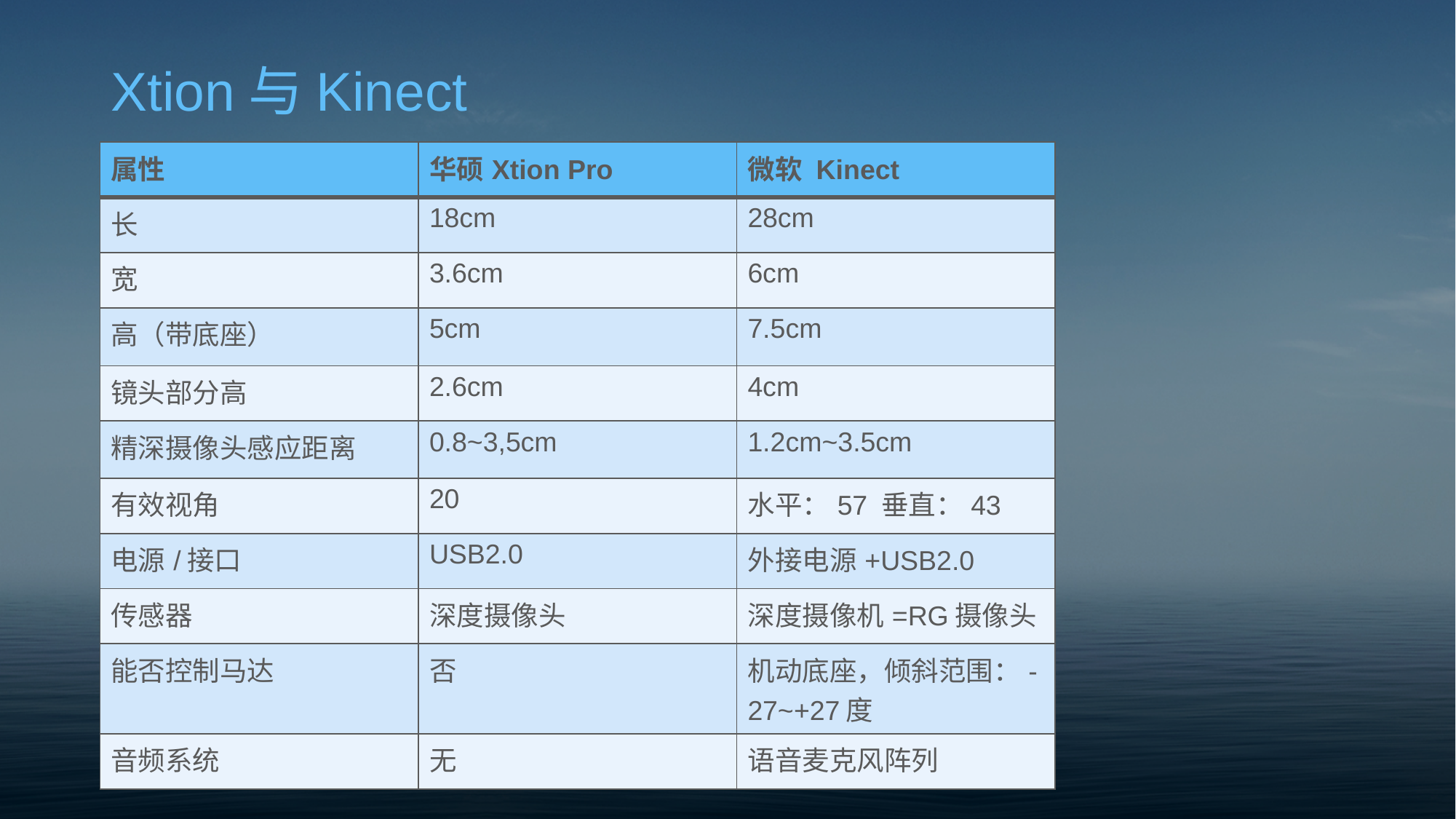

# Xtion与Kinect
| 属性 | 华硕Xtion Pro | 微软 Kinect |
| --- | --- | --- |
| 长 | 18cm | 28cm |
| 宽 | 3.6cm | 6cm |
| 高（带底座） | 5cm | 7.5cm |
| 镜头部分高 | 2.6cm | 4cm |
| 精深摄像头感应距离 | 0.8~3,5cm | 1.2cm~3.5cm |
| 有效视角 | 20 | 水平：57 垂直：43 |
| 电源/接口 | USB2.0 | 外接电源+USB2.0 |
| 传感器 | 深度摄像头 | 深度摄像机=RG摄像头 |
| 能否控制马达 | 否 | 机动底座，倾斜范围：-27~+27度 |
| 音频系统 | 无 | 语音麦克风阵列 |